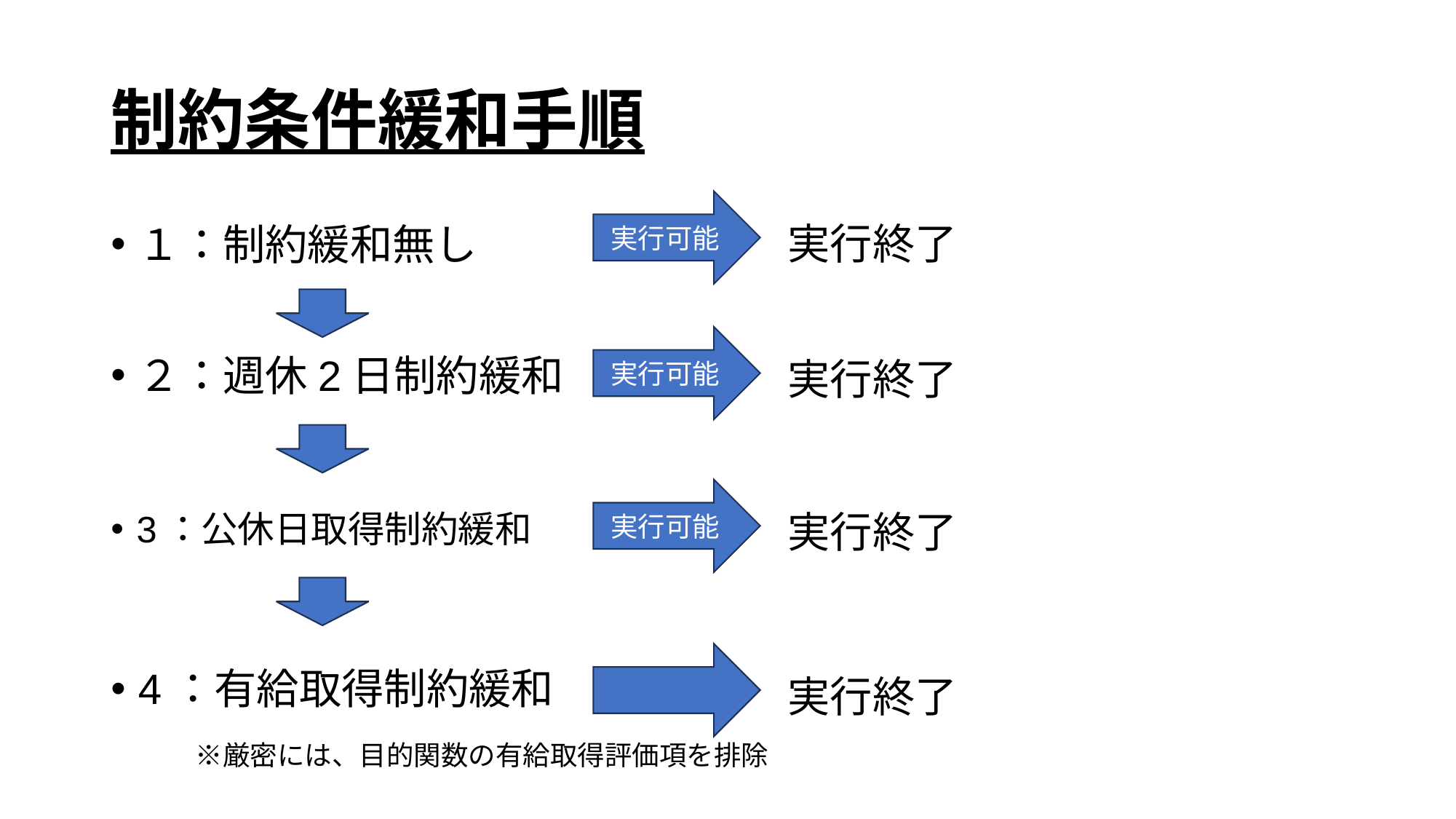

# 制約条件緩和手順
実行可能
実行終了
１：制約緩和無し

実行可能
２：週休2日制約緩和
実行終了

実行可能
3：公休日取得制約緩和
実行終了

4：有給取得制約緩和
　　※厳密には、目的関数の有給取得評価項を排除
実行終了